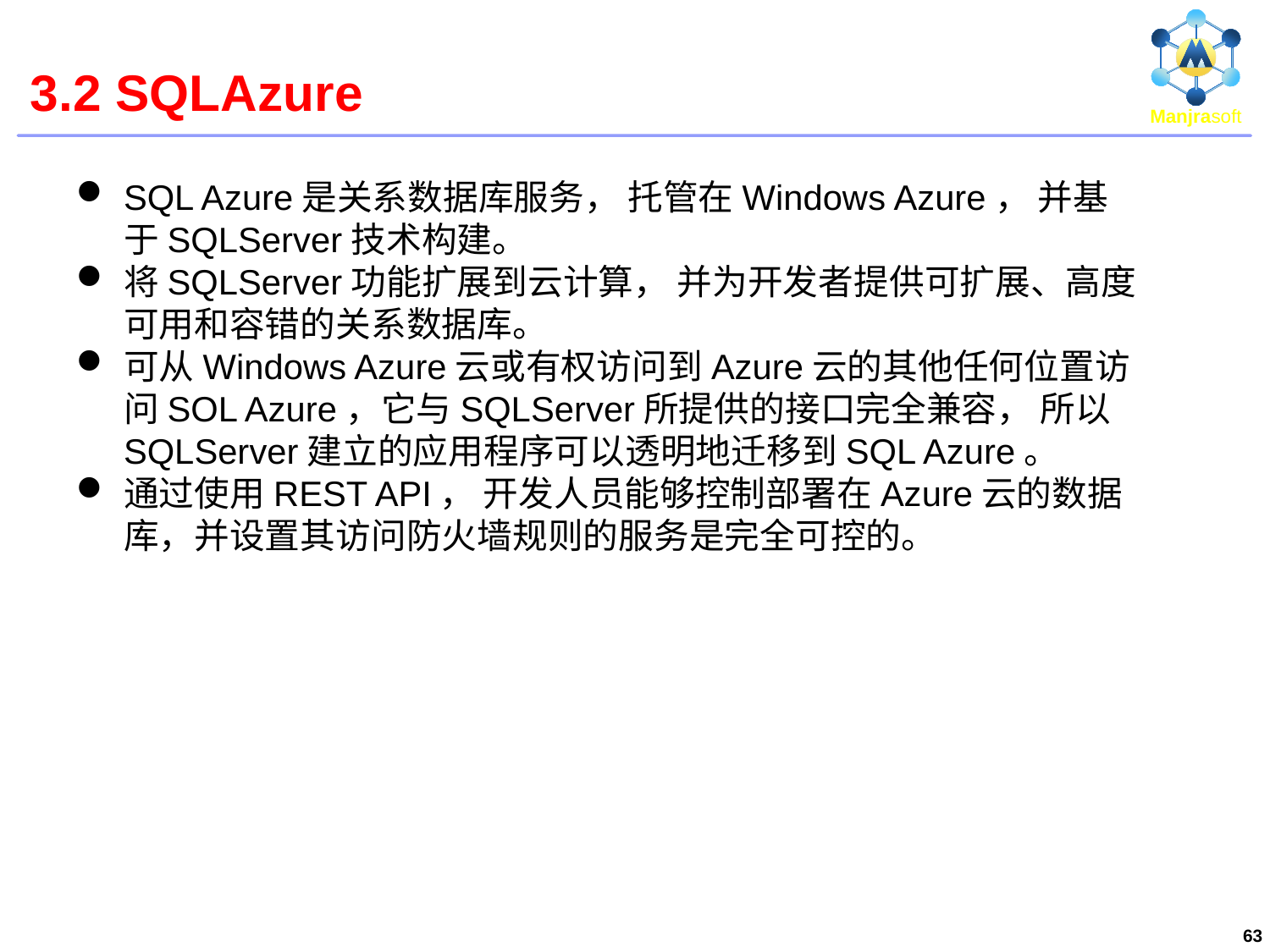

# 3.2 SQLAzure
SQL Azure是关系数据库服务， 托管在Windows Azure， 并基于SQLServer技术构建。
将SQLServer功能扩展到云计算， 并为开发者提供可扩展、高度可用和容错的关系数据库。
可从Windows Azure云或有权访问到Azure云的其他任何位置访问SOL Azure，它与SQLServer所提供的接口完全兼容， 所以SQLServer建立的应用程序可以透明地迁移到SQL Azure。
通过使用REST API， 开发人员能够控制部署在Azure云的数据库，并设置其访问防火墙规则的服务是完全可控的。
63